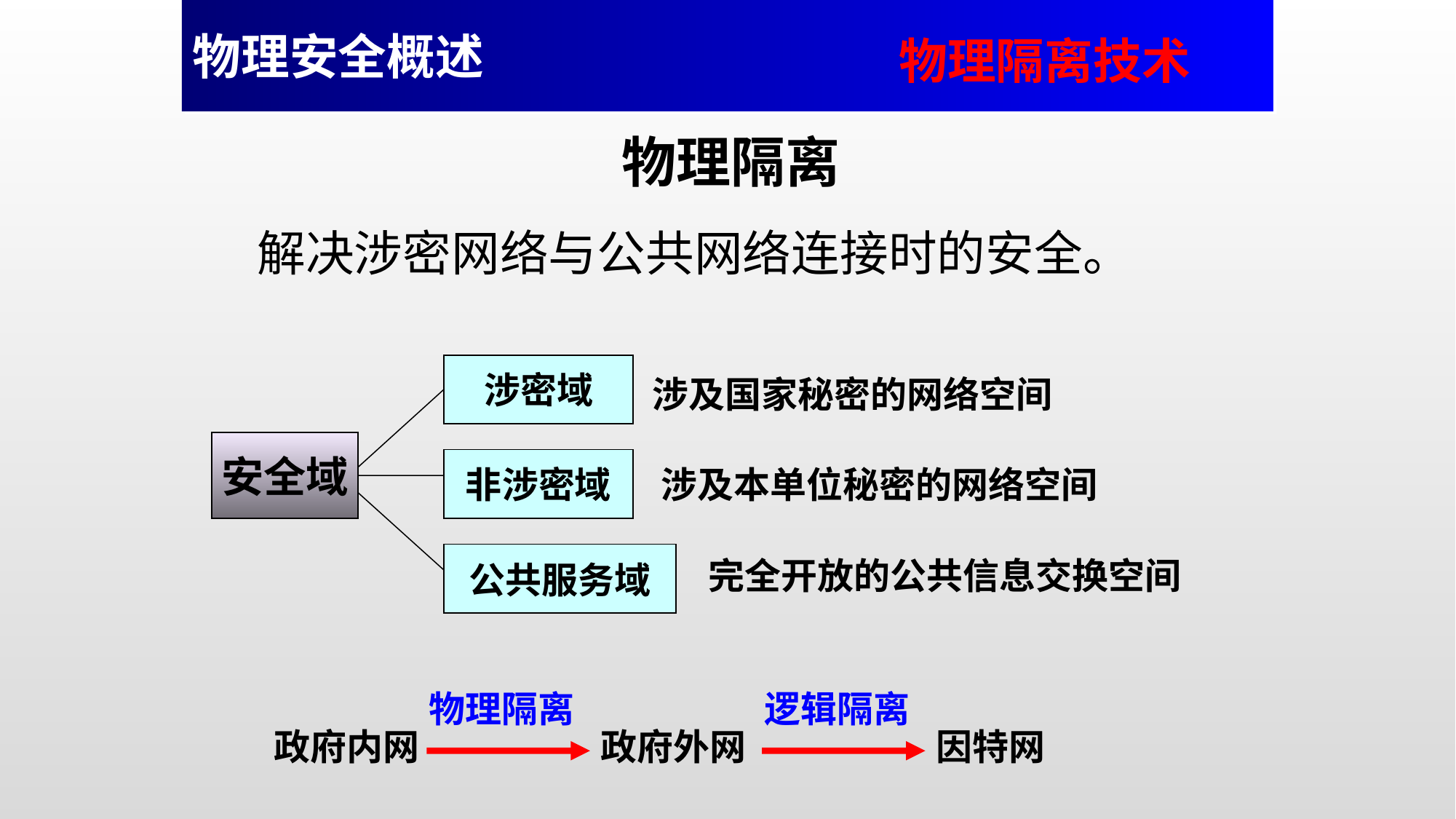

物理安全概述
物理隔离技术
 物理隔离
解决涉密网络与公共网络连接时的安全。
涉密域

安全域
非涉密域

公共服务域
涉及国家秘密的网络空间
涉及本单位秘密的网络空间
完全开放的公共信息交换空间
物理隔离
逻辑隔离
政府内网
政府外网
因特网